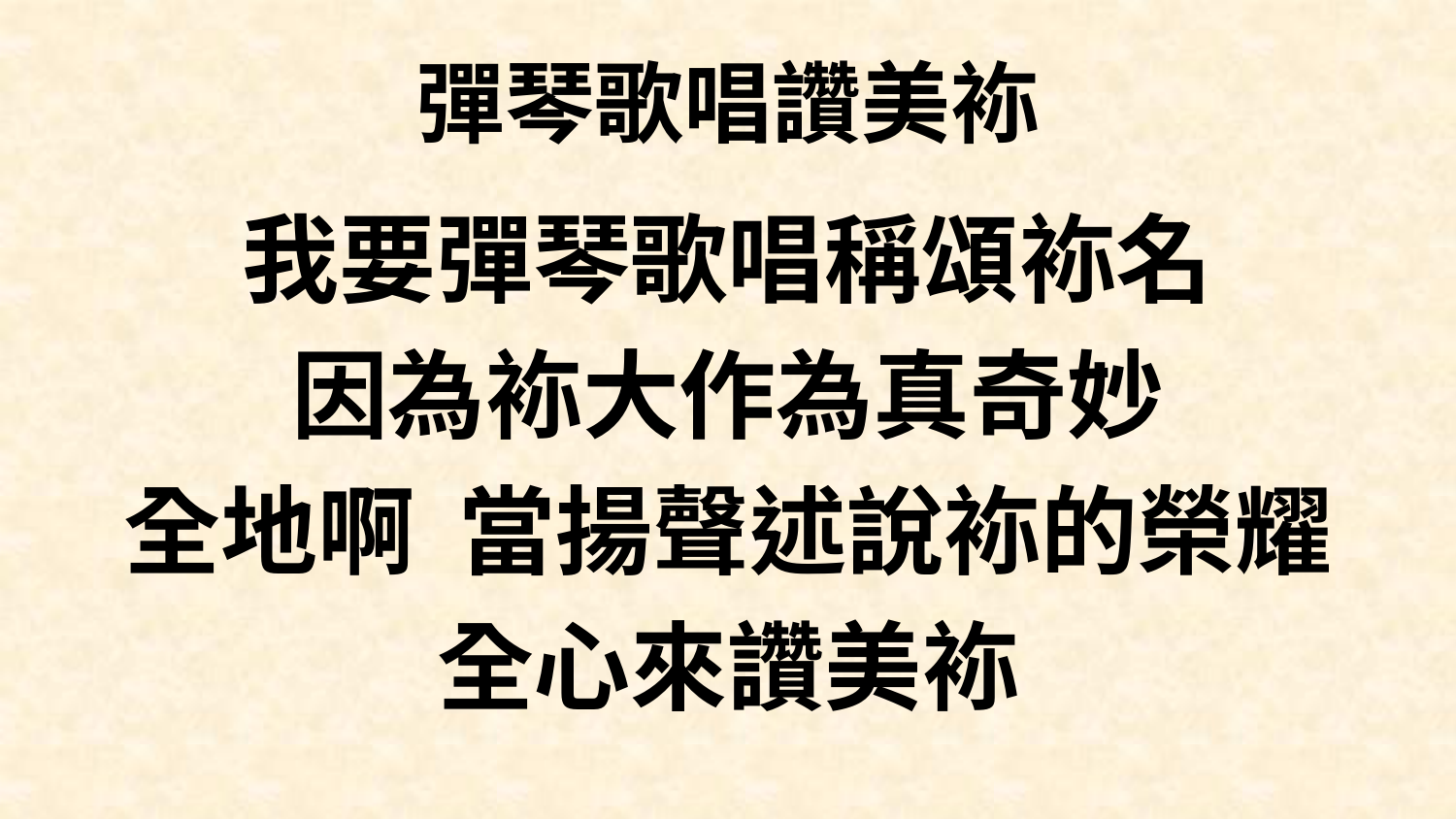

# 彈琴歌唱讚美袮
我要彈琴歌唱稱頌袮名
因為袮大作為真奇妙
全地啊  當揚聲述說袮的榮耀
全心來讚美袮